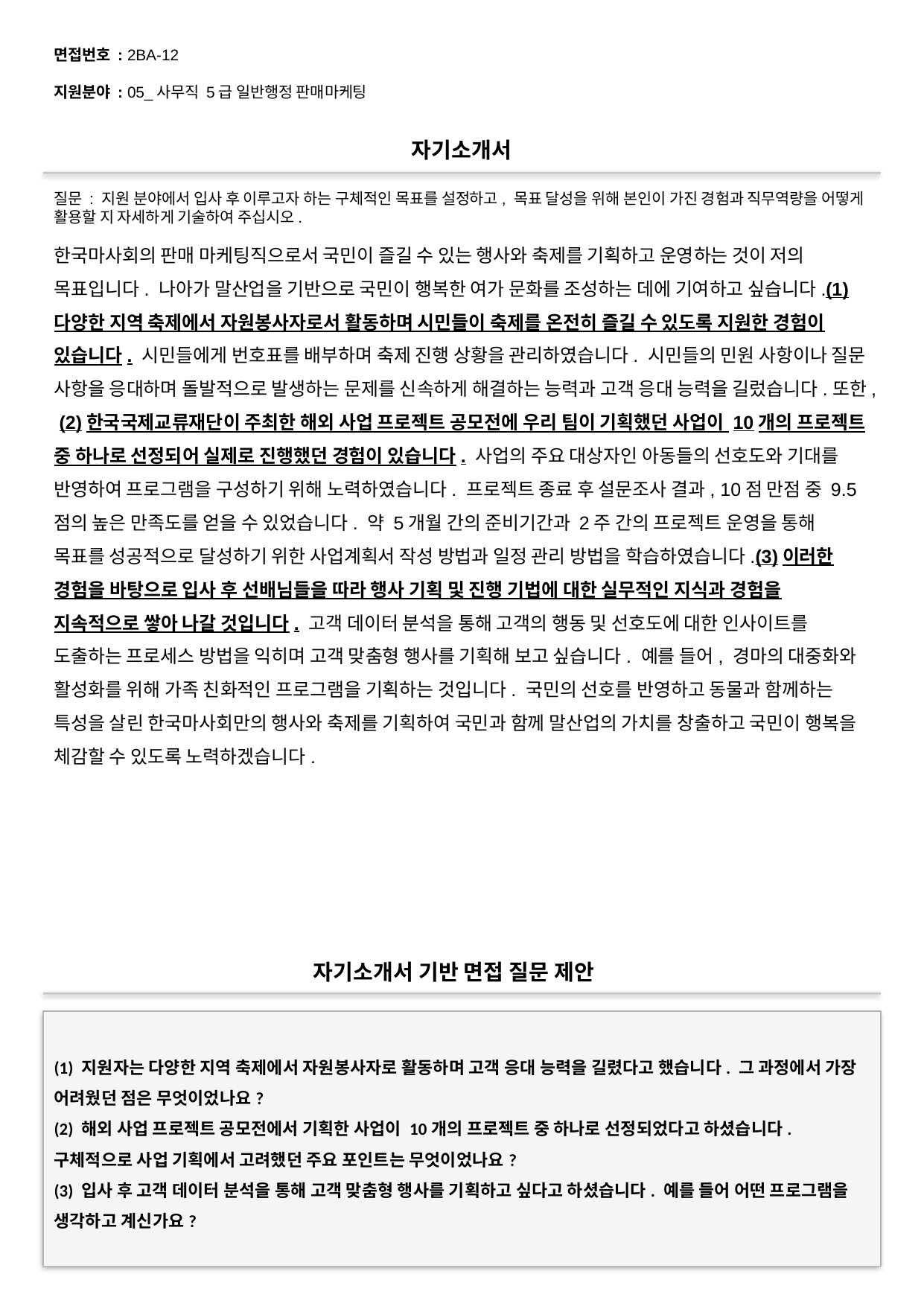

면접번호 : 2BA-12

지원분야 : 05_사무직 5급 일반행정 판매마케팅
#

자기소개서

질문 : 지원 분야에서 입사 후 이루고자 하는 구체적인 목표를 설정하고, 목표 달성을 위해 본인이 가진 경험과 직무역량을 어떻게 활용할 지 자세하게 기술하여 주십시오.

한국마사회의 판매 마케팅직으로서 국민이 즐길 수 있는 행사와 축제를 기획하고 운영하는 것이 저의 목표입니다. 나아가 말산업을 기반으로 국민이 행복한 여가 문화를 조성하는 데에 기여하고 싶습니다.(1)다양한 지역 축제에서 자원봉사자로서 활동하며 시민들이 축제를 온전히 즐길 수 있도록 지원한 경험이 있습니다. 시민들에게 번호표를 배부하며 축제 진행 상황을 관리하였습니다. 시민들의 민원 사항이나 질문 사항을 응대하며 돌발적으로 발생하는 문제를 신속하게 해결하는 능력과 고객 응대 능력을 길렀습니다.또한, (2)한국국제교류재단이 주최한 해외 사업 프로젝트 공모전에 우리 팀이 기획했던 사업이 10개의 프로젝트 중 하나로 선정되어 실제로 진행했던 경험이 있습니다. 사업의 주요 대상자인 아동들의 선호도와 기대를 반영하여 프로그램을 구성하기 위해 노력하였습니다. 프로젝트 종료 후 설문조사 결과, 10점 만점 중 9.5점의 높은 만족도를 얻을 수 있었습니다. 약 5개월 간의 준비기간과 2주 간의 프로젝트 운영을 통해 목표를 성공적으로 달성하기 위한 사업계획서 작성 방법과 일정 관리 방법을 학습하였습니다.(3)이러한 경험을 바탕으로 입사 후 선배님들을 따라 행사 기획 및 진행 기법에 대한 실무적인 지식과 경험을 지속적으로 쌓아 나갈 것입니다. 고객 데이터 분석을 통해 고객의 행동 및 선호도에 대한 인사이트를 도출하는 프로세스 방법을 익히며 고객 맞춤형 행사를 기획해 보고 싶습니다. 예를 들어, 경마의 대중화와 활성화를 위해 가족 친화적인 프로그램을 기획하는 것입니다. 국민의 선호를 반영하고 동물과 함께하는 특성을 살린 한국마사회만의 행사와 축제를 기획하여 국민과 함께 말산업의 가치를 창출하고 국민이 행복을 체감할 수 있도록 노력하겠습니다.

자기소개서 기반 면접 질문 제안

(1) 지원자는 다양한 지역 축제에서 자원봉사자로 활동하며 고객 응대 능력을 길렸다고 했습니다. 그 과정에서 가장 어려웠던 점은 무엇이었나요?
(2) 해외 사업 프로젝트 공모전에서 기획한 사업이 10개의 프로젝트 중 하나로 선정되었다고 하셨습니다. 구체적으로 사업 기획에서 고려했던 주요 포인트는 무엇이었나요?
(3) 입사 후 고객 데이터 분석을 통해 고객 맞춤형 행사를 기획하고 싶다고 하셨습니다. 예를 들어 어떤 프로그램을 생각하고 계신가요?